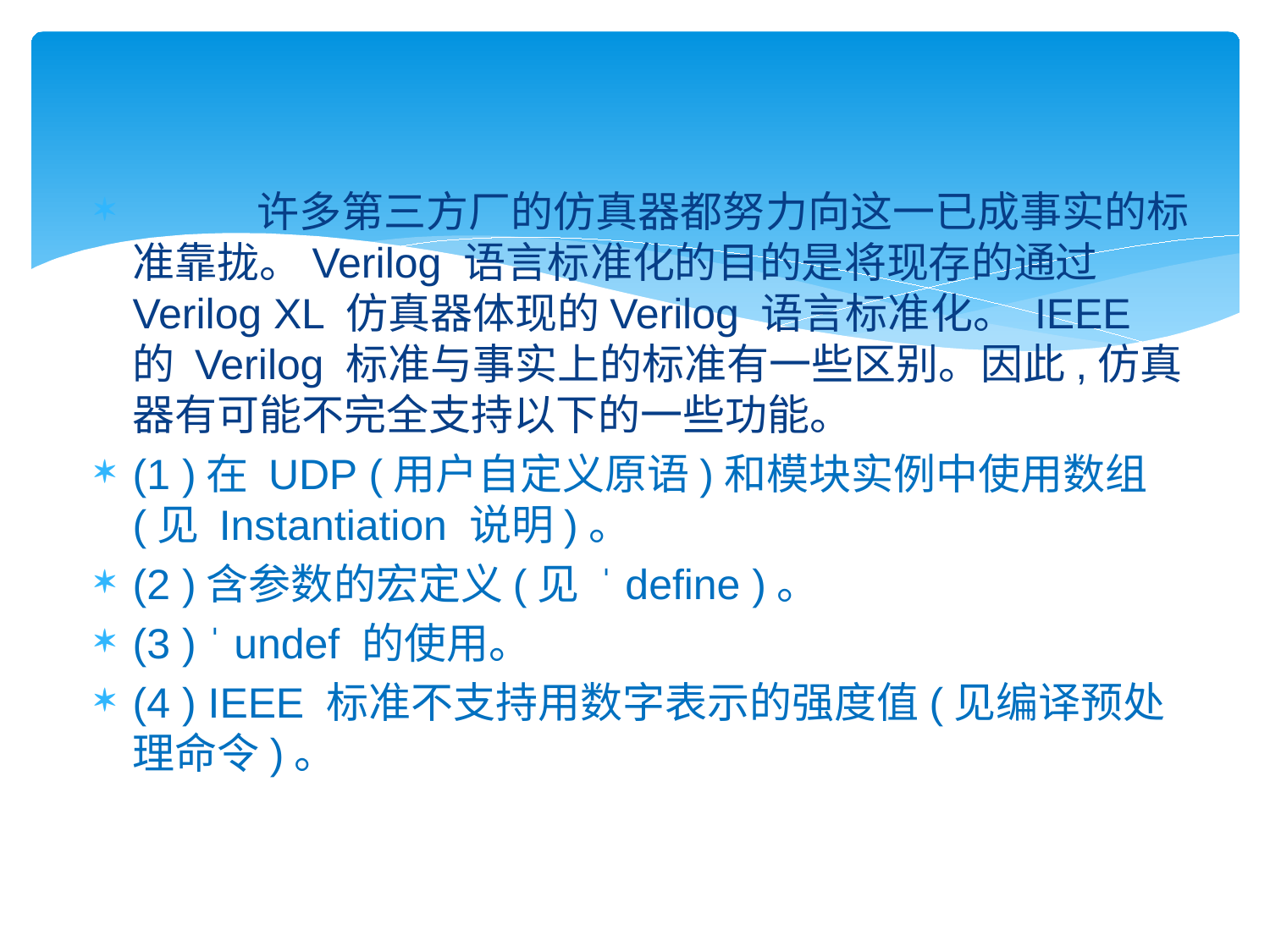

#
            许多第三方厂的仿真器都努力向这一已成事实的标准靠拢。Verilog 语言标准化的目的是将现存的通过 Verilog XL 仿真器体现的Verilog 语言标准化。 IEEE 的 Verilog 标准与事实上的标准有一些区别。因此,仿真器有可能不完全支持以下的一些功能。
(1 )在 UDP (用户自定义原语)和模块实例中使用数组(见 Instantiation 说明)。
(2 )含参数的宏定义(见 ˈ define )。
(3 ) ˈ undef 的使用。
(4 ) IEEE 标准不支持用数字表示的强度值(见编译预处理命令)。